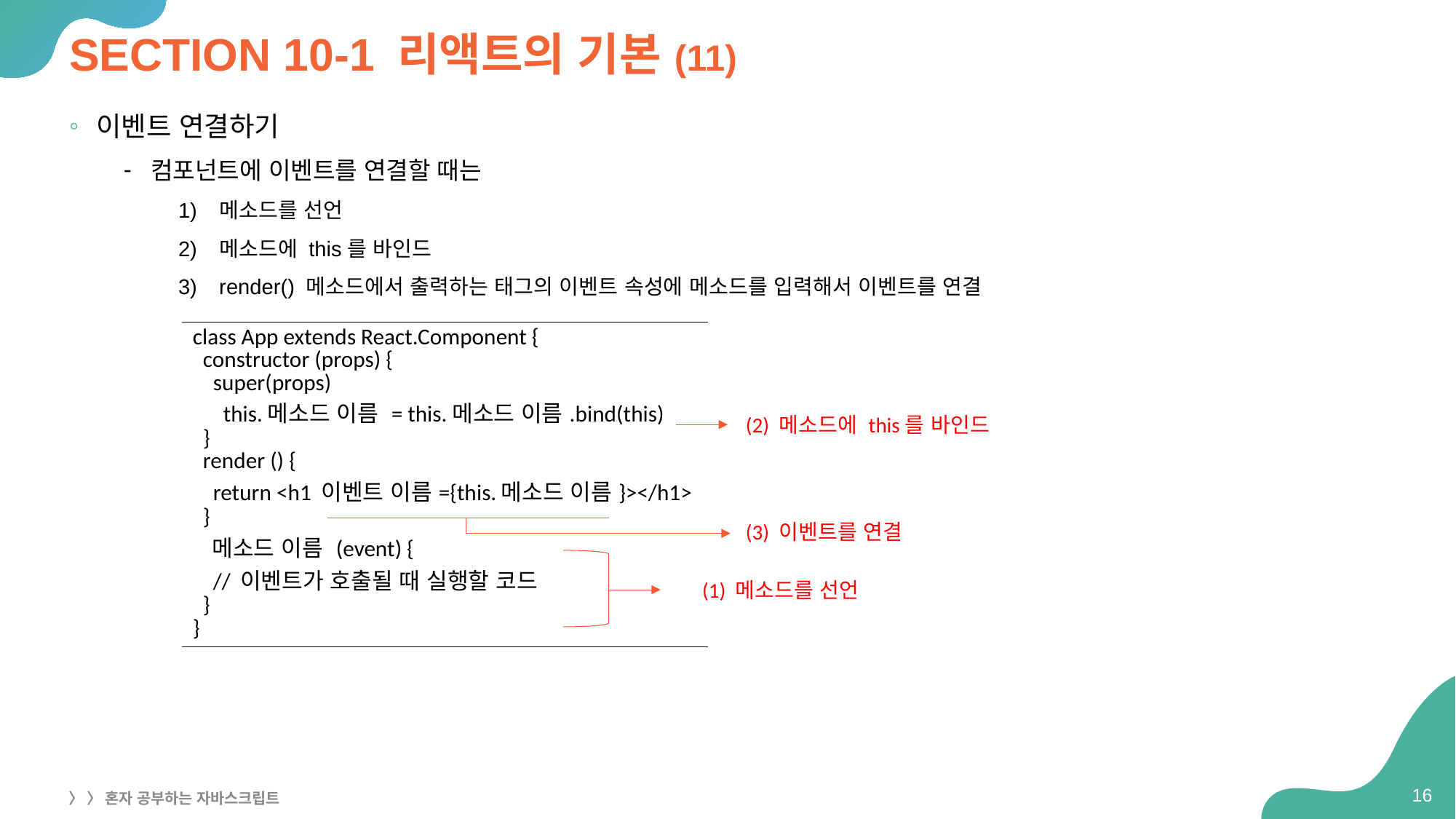

# SECTION 10-1 리액트의 기본(11)
이벤트 연결하기
컴포넌트에 이벤트를 연결할 때는
메소드를 선언
메소드에 this를 바인드
render() 메소드에서 출력하는 태그의 이벤트 속성에 메소드를 입력해서 이벤트를 연결
| class App extends React.Component { constructor (props) { super(props) this.메소드 이름 = this.메소드 이름.bind(this) } render () { return <h1 이벤트 이름={this.메소드 이름}></h1> } 메소드 이름 (event) { // 이벤트가 호출될 때 실행할 코드 } } |
| --- |
(2) 메소드에 this를 바인드
(3) 이벤트를 연결

(1) 메소드를 선언
16
〉 〉 혼자 공부하는 자바스크립트